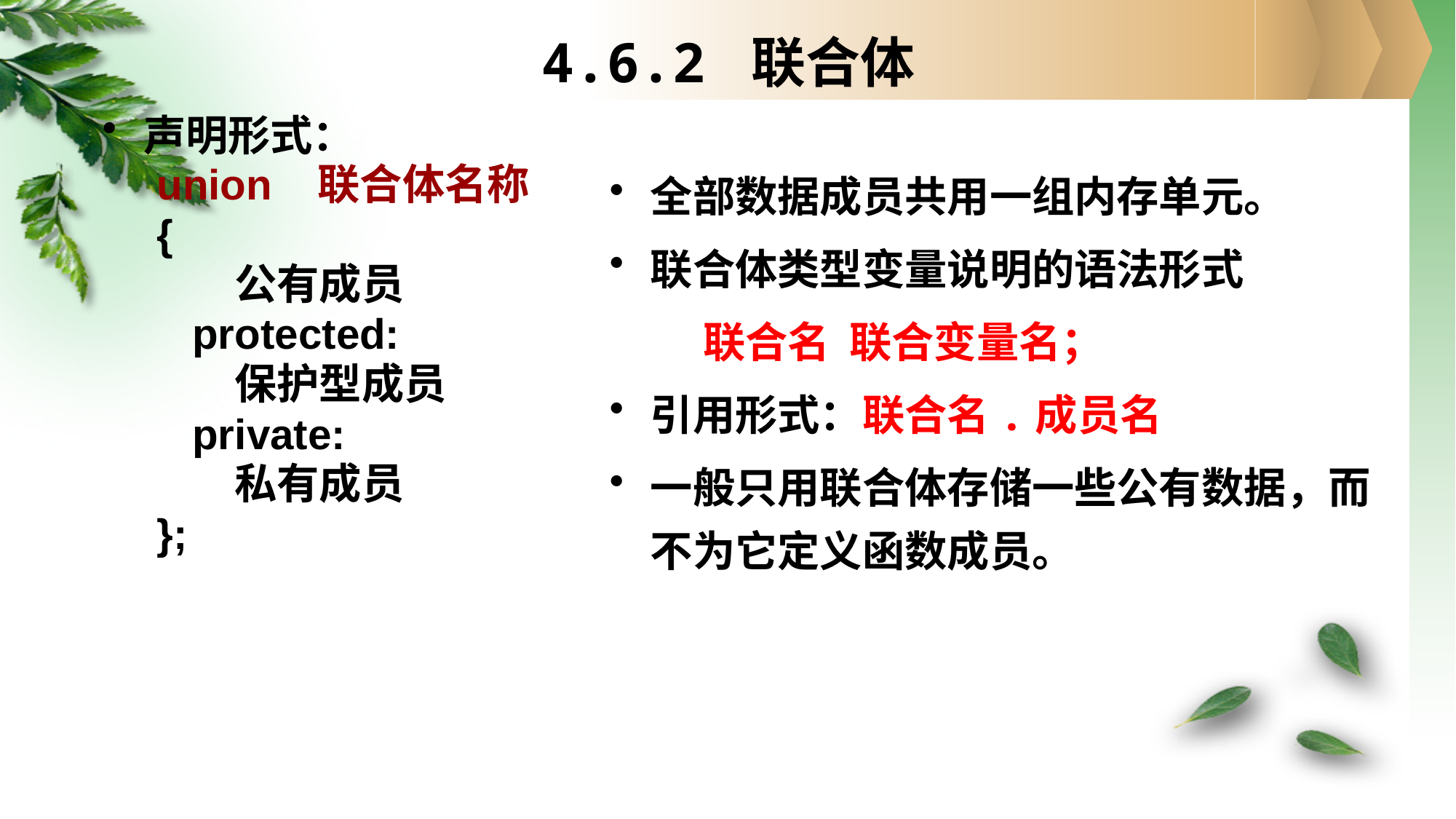

# 4.6.2 联合体
声明形式：
union   联合体名称
{
       公有成员
   protected:
       保护型成员
   private:
       私有成员
};

全部数据成员共用一组内存单元。
联合体类型变量说明的语法形式
   联合名  联合变量名；
引用形式：联合名.成员名
一般只用联合体存储一些公有数据，而不为它定义函数成员。